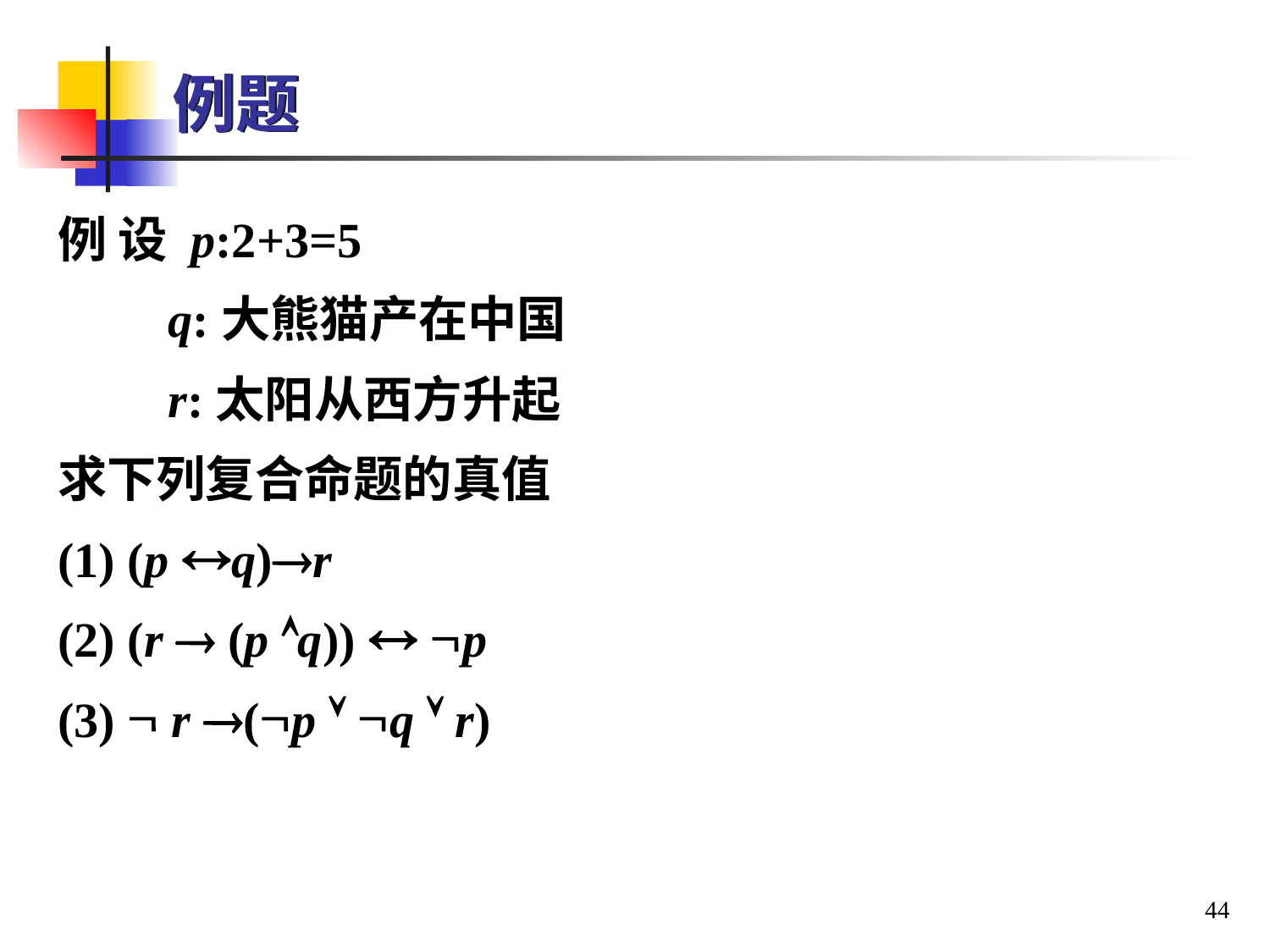

# 例题
例 设 p:2+3=5
         q:大熊猫产在中国
         r:太阳从西方升起
求下列复合命题的真值
(1) (p ↔q)→r
(2) (r → (p ∧q)) ↔ ¬p
(3) ¬ r →(¬p ∨ ¬q ∨ r)

44